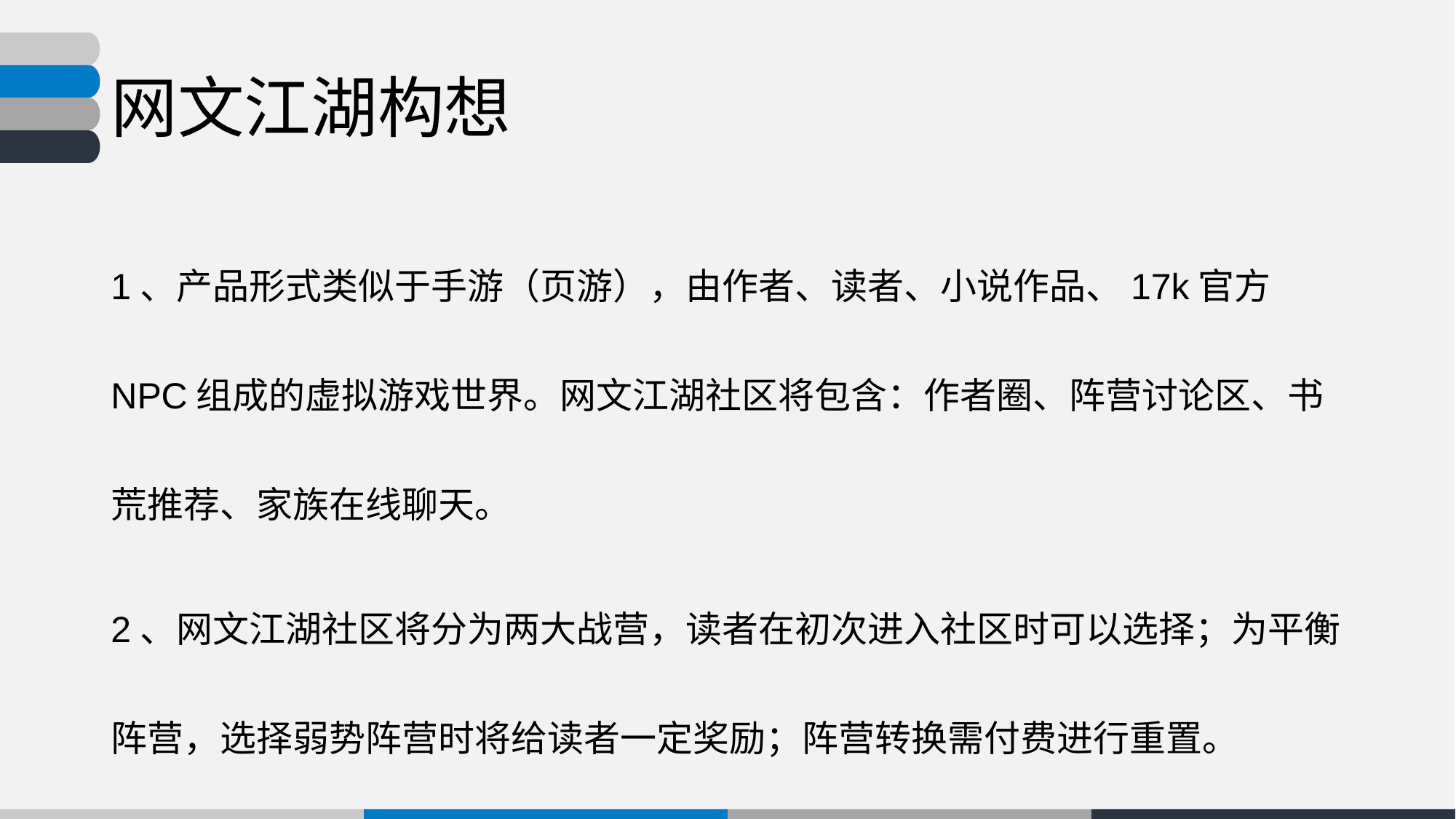

# 网文江湖构想
1、产品形式类似于手游（页游），由作者、读者、小说作品、17k官方NPC组成的虚拟游戏世界。网文江湖社区将包含：作者圈、阵营讨论区、书荒推荐、家族在线聊天。
2、网文江湖社区将分为两大战营，读者在初次进入社区时可以选择；为平衡阵营，选择弱势阵营时将给读者一定奖励；阵营转换需付费进行重置。